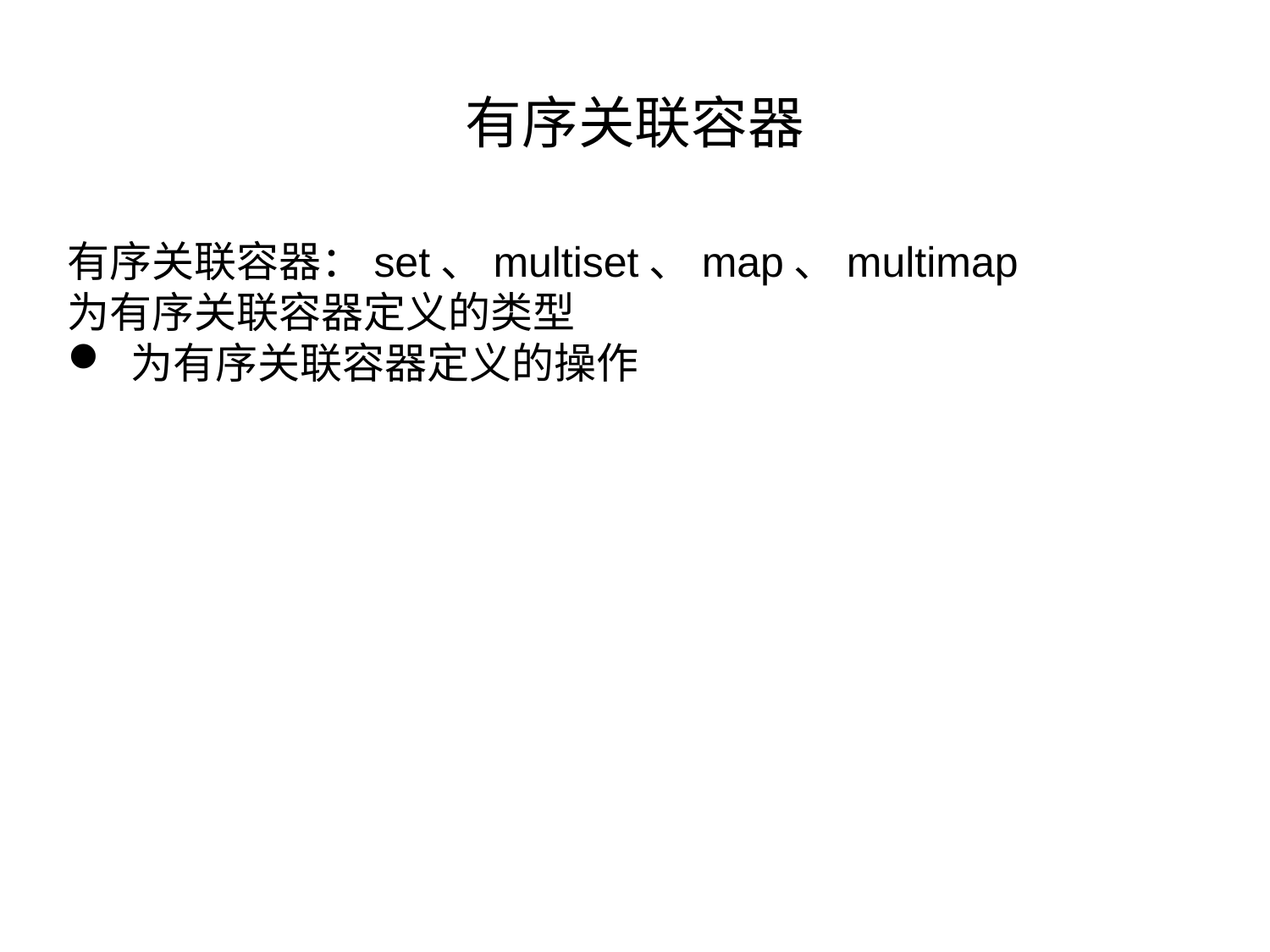

有序关联容器
有序关联容器：set、multiset、map、multimap
为有序关联容器定义的类型
为有序关联容器定义的操作